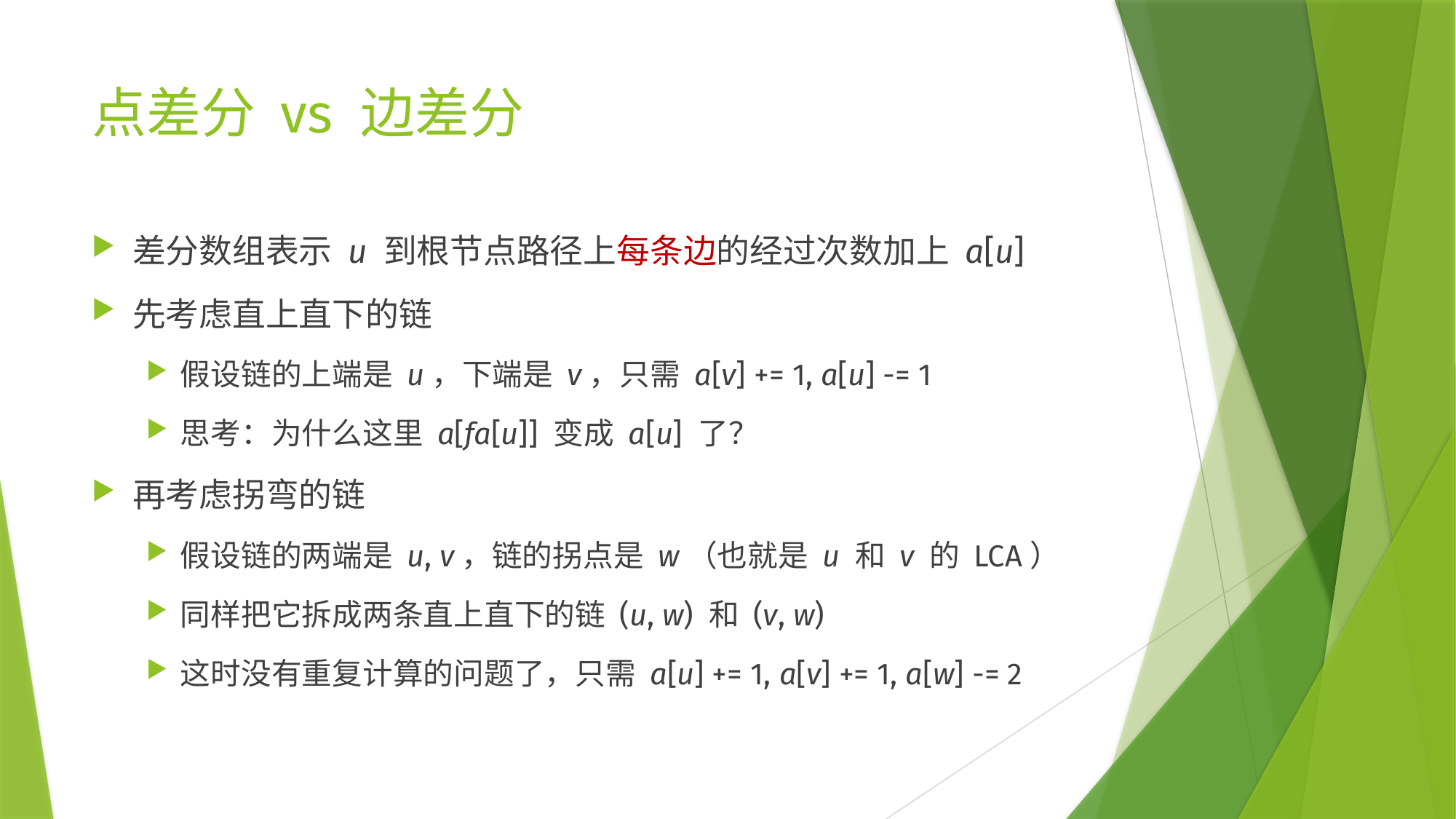

# 点差分 vs 边差分
差分数组表示 u 到根节点路径上每条边的经过次数加上 a[u]
先考虑直上直下的链
假设链的上端是 u，下端是 v，只需 a[v] += 1, a[u] -= 1
思考：为什么这里 a[fa[u]] 变成 a[u] 了？
再考虑拐弯的链
假设链的两端是 u, v，链的拐点是 w（也就是 u 和 v 的 LCA）
同样把它拆成两条直上直下的链 (u, w) 和 (v, w)
这时没有重复计算的问题了，只需 a[u] += 1, a[v] += 1, a[w] -= 2